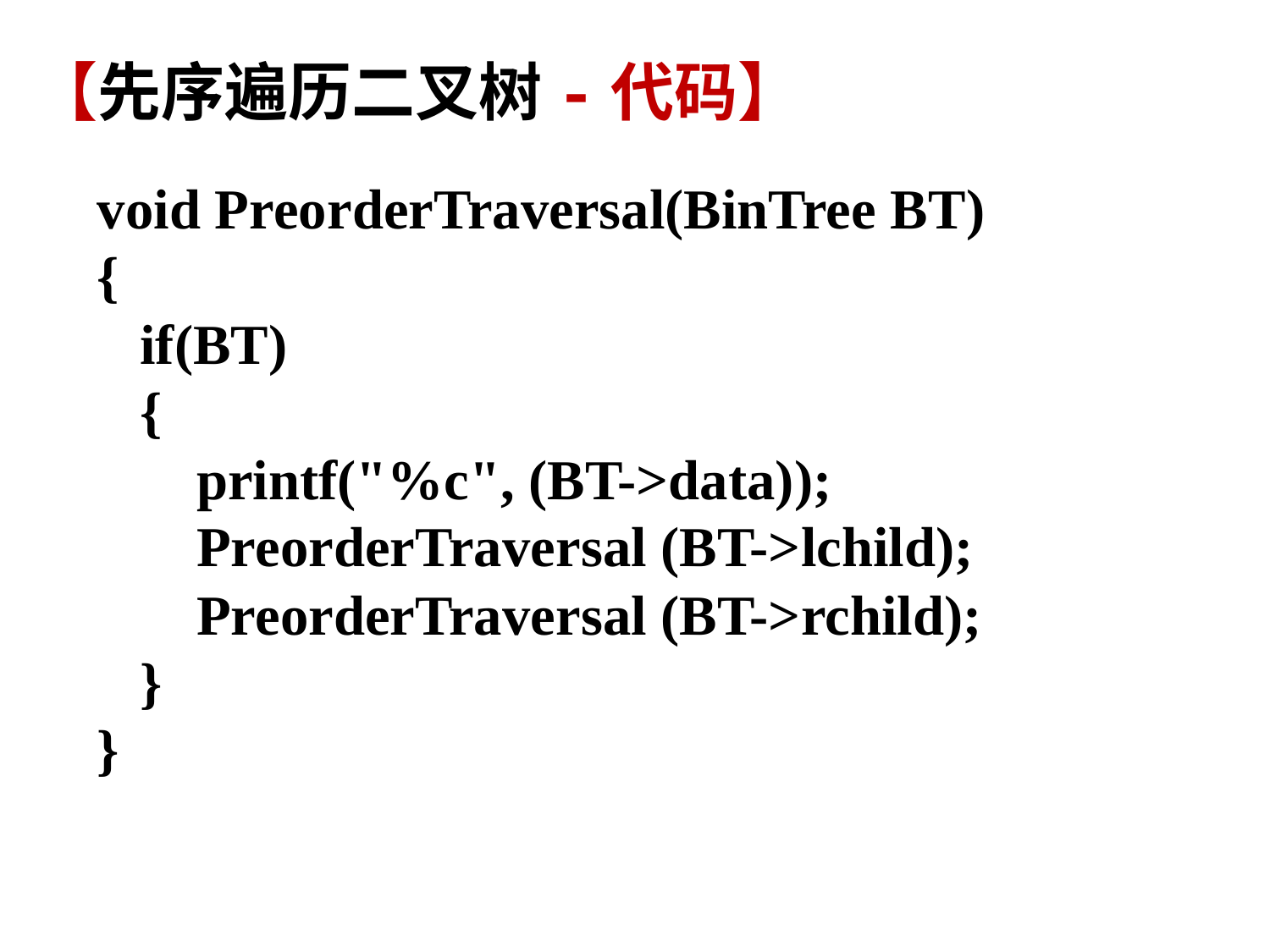

【先序遍历二叉树-代码】
void PreorderTraversal(BinTree BT)
{
   if(BT)
   {
       printf("%c", (BT->data));
       PreorderTraversal (BT->lchild);
       PreorderTraversal (BT->rchild);
   }
}